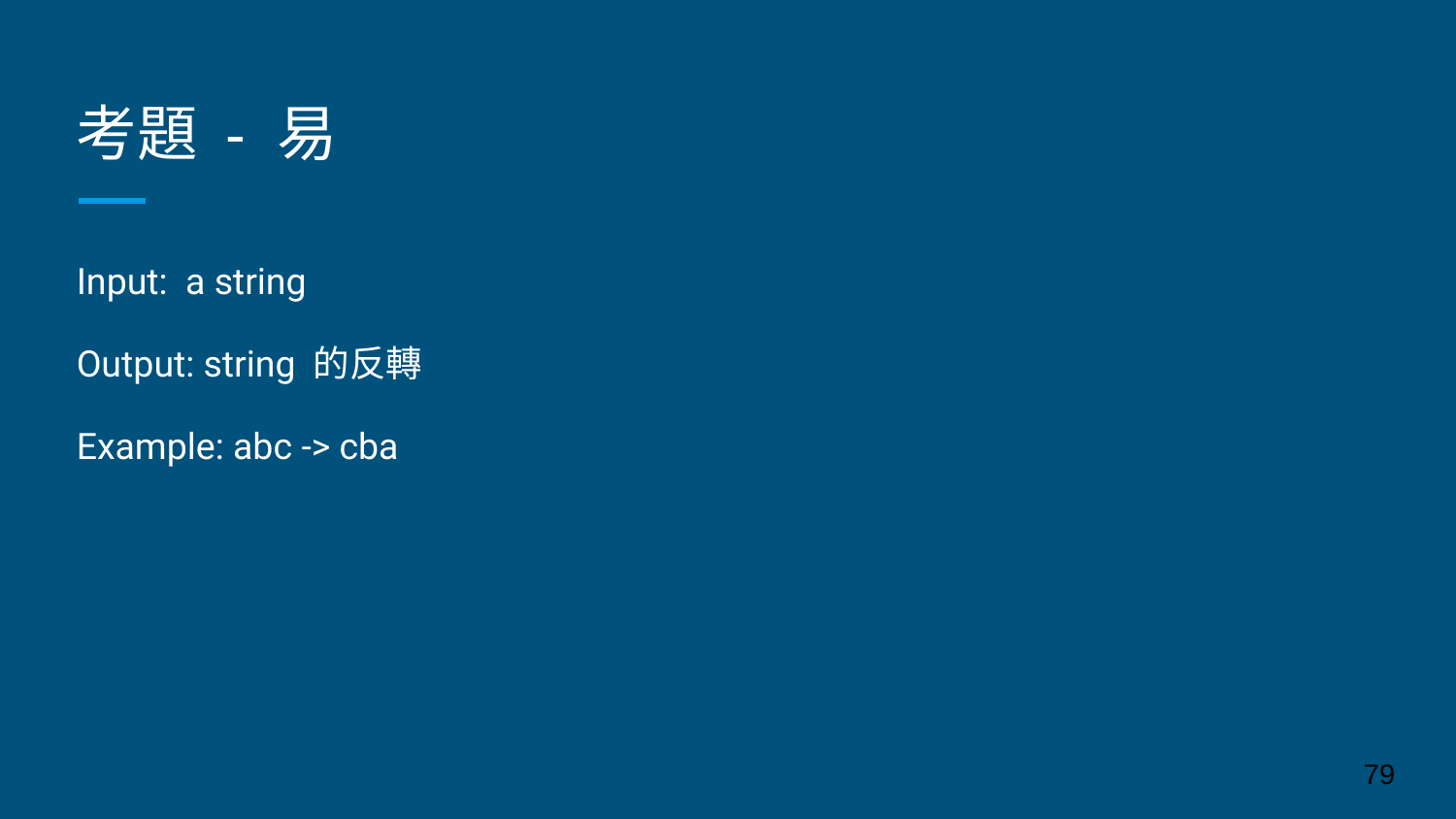

# 考題 - 易
Input:  a string
Output: string 的反轉
Example: abc -> cba
79